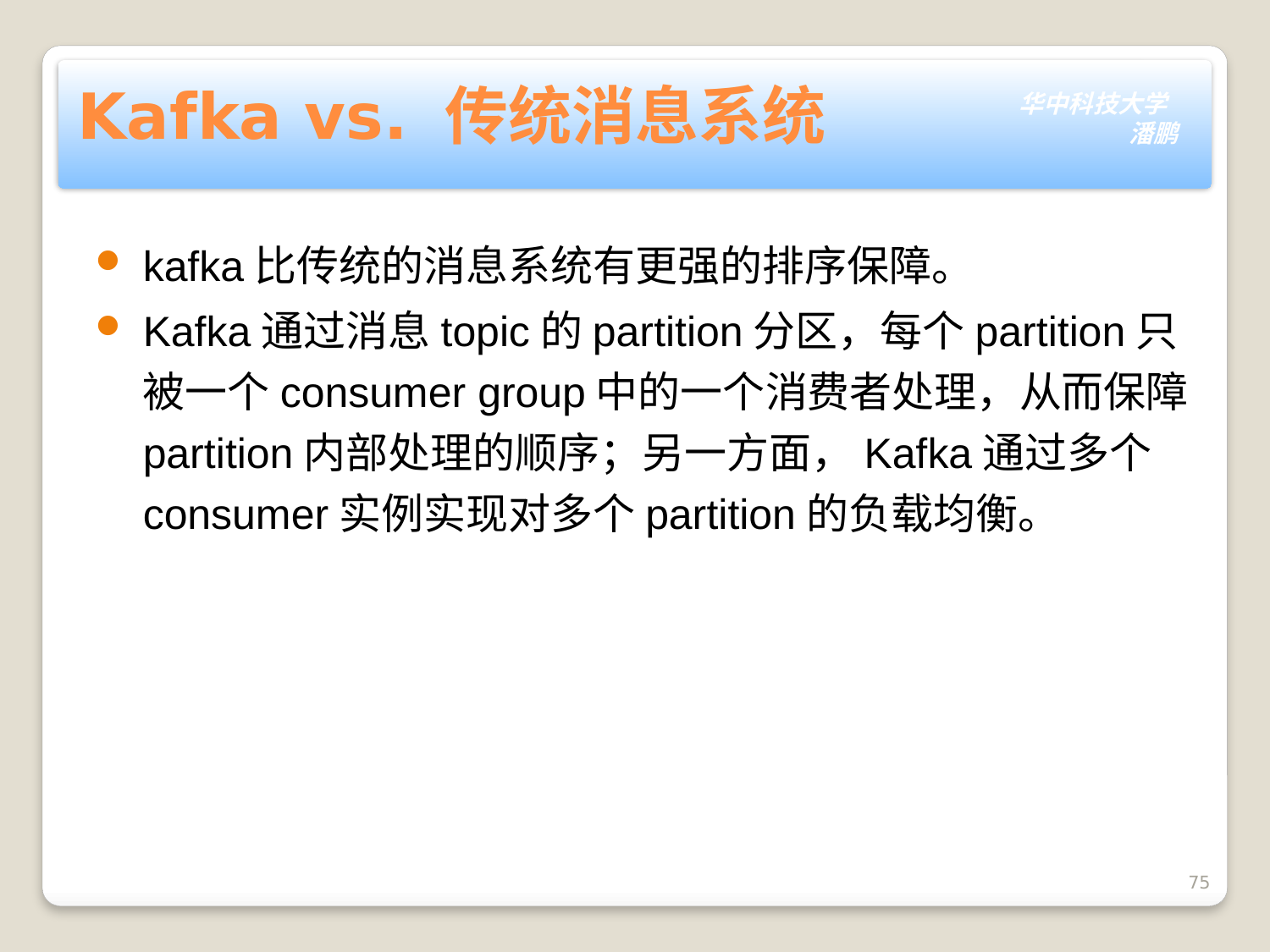

# Kafka vs. 传统消息系统
kafka比传统的消息系统有更强的排序保障。
Kafka通过消息topic的partition分区，每个partition只被一个consumer group中的一个消费者处理，从而保障partition内部处理的顺序；另一方面，Kafka通过多个consumer实例实现对多个partition的负载均衡。
75